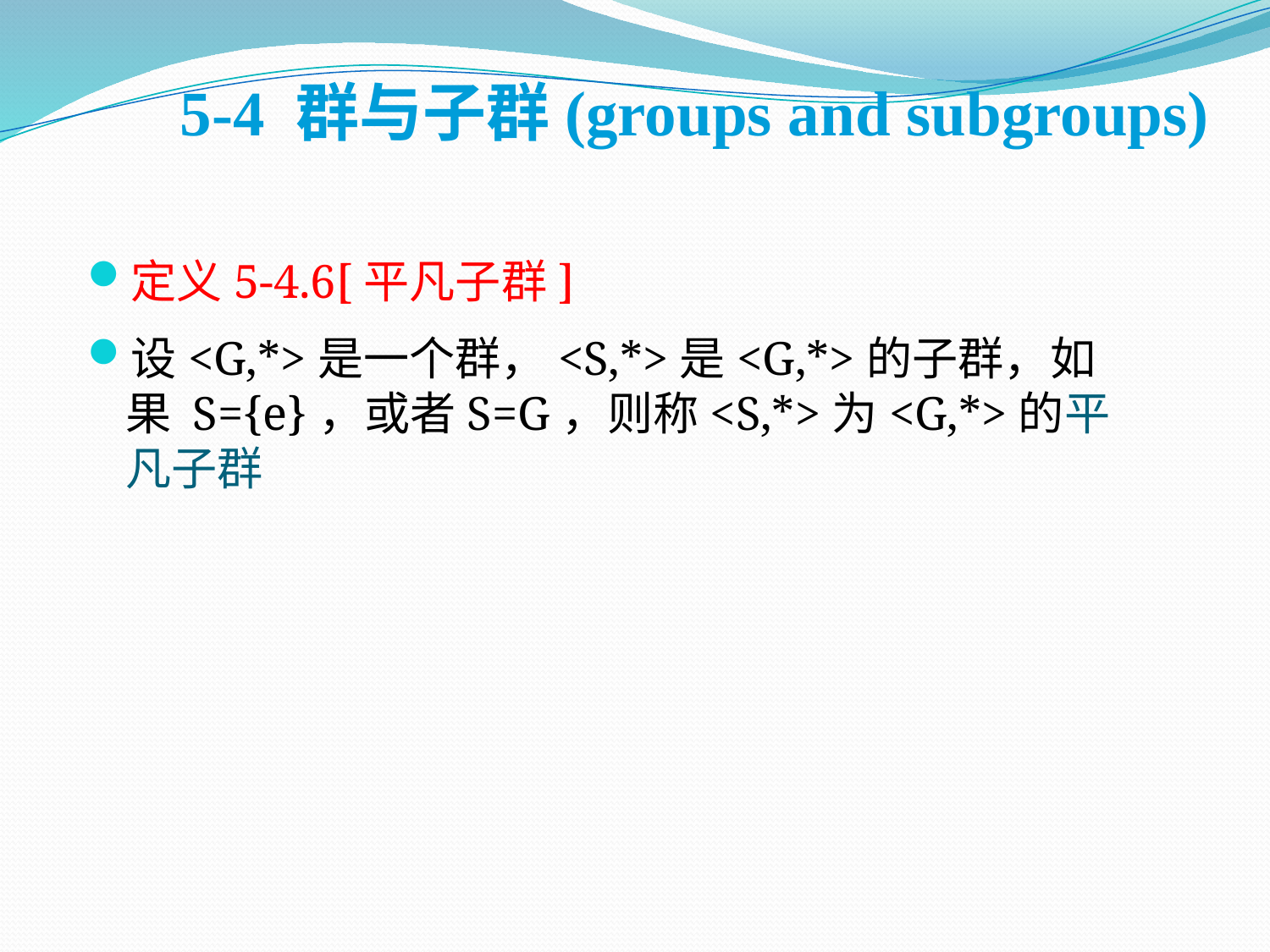

5-4 群与子群(groups and subgroups)
定义5-4.6[平凡子群]
设<G,*>是一个群，<S,*>是<G,*>的子群，如果 S={e}，或者S=G，则称<S,*>为<G,*>的平凡子群